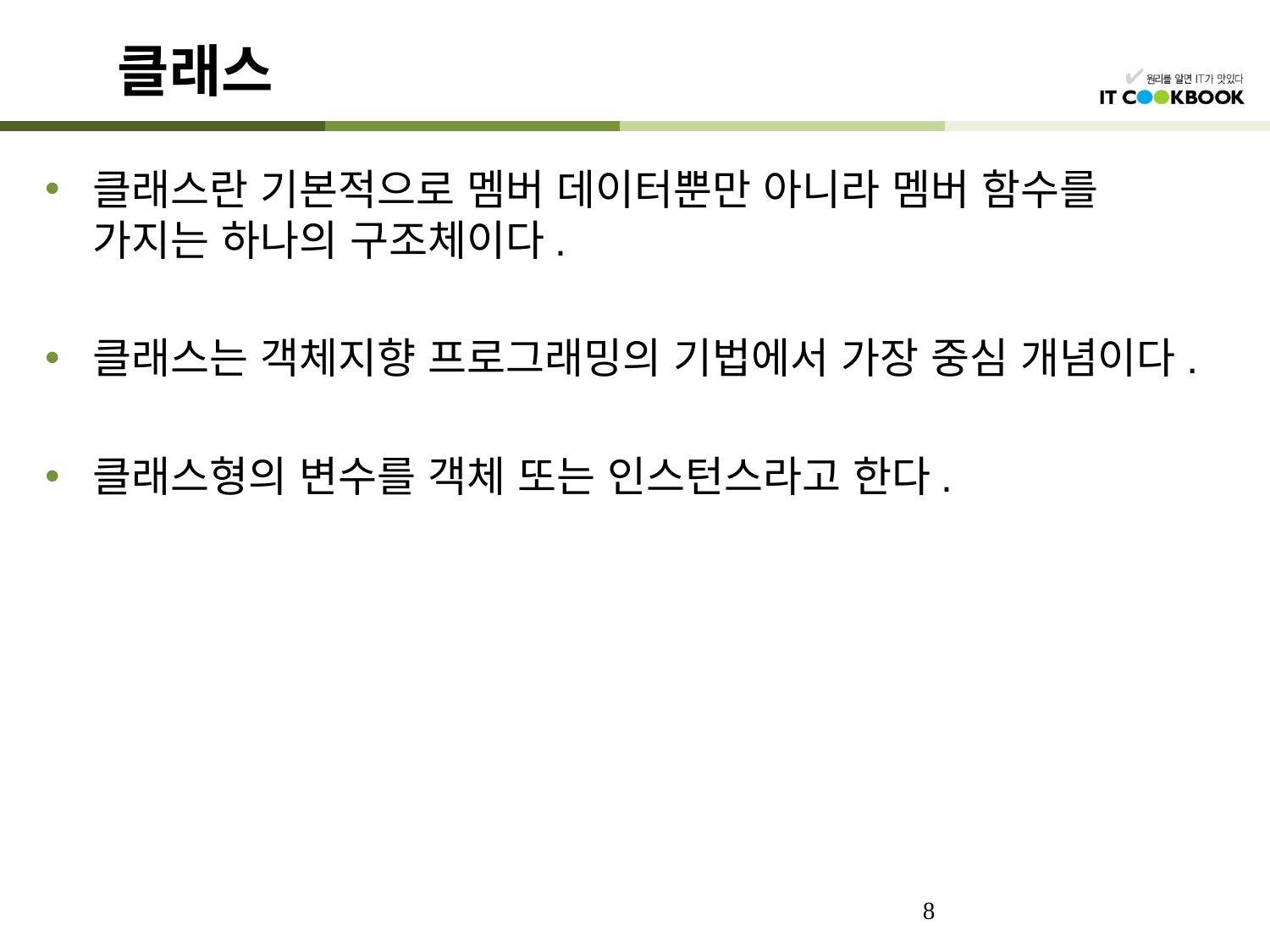

# 클래스
클래스란 기본적으로 멤버 데이터뿐만 아니라 멤버 함수를 가지는 하나의 구조체이다.

클래스는 객체지향 프로그래밍의 기법에서 가장 중심 개념이다.

클래스형의 변수를 객체 또는 인스턴스라고 한다.

8